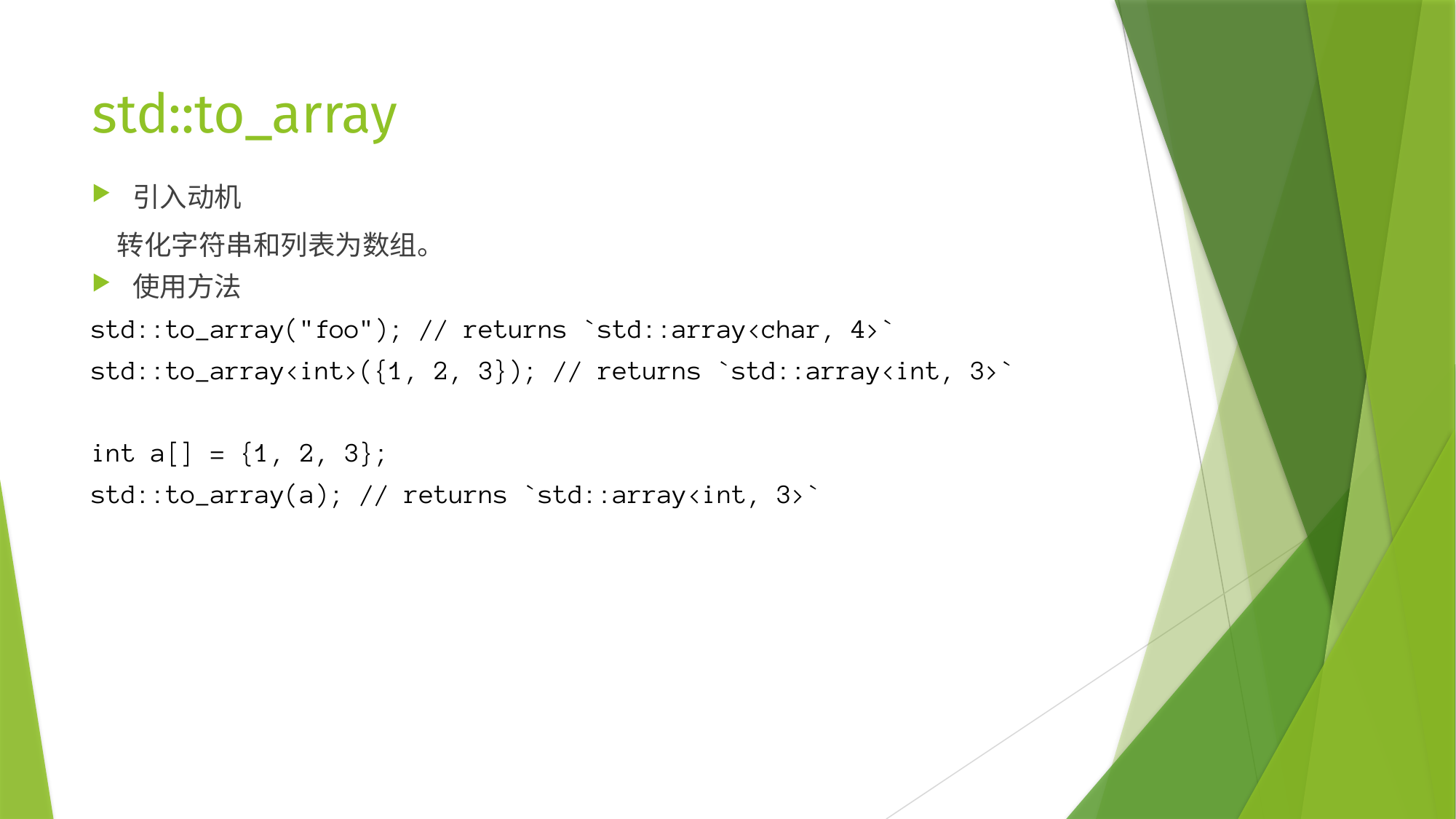

# std::to_array
引入动机
   转化字符串和列表为数组。
使用方法
std::to_array("foo"); // returns `std::array<char, 4>`
std::to_array<int>({1, 2, 3}); // returns `std::array<int, 3>`

int a[] = {1, 2, 3};
std::to_array(a); // returns `std::array<int, 3>`